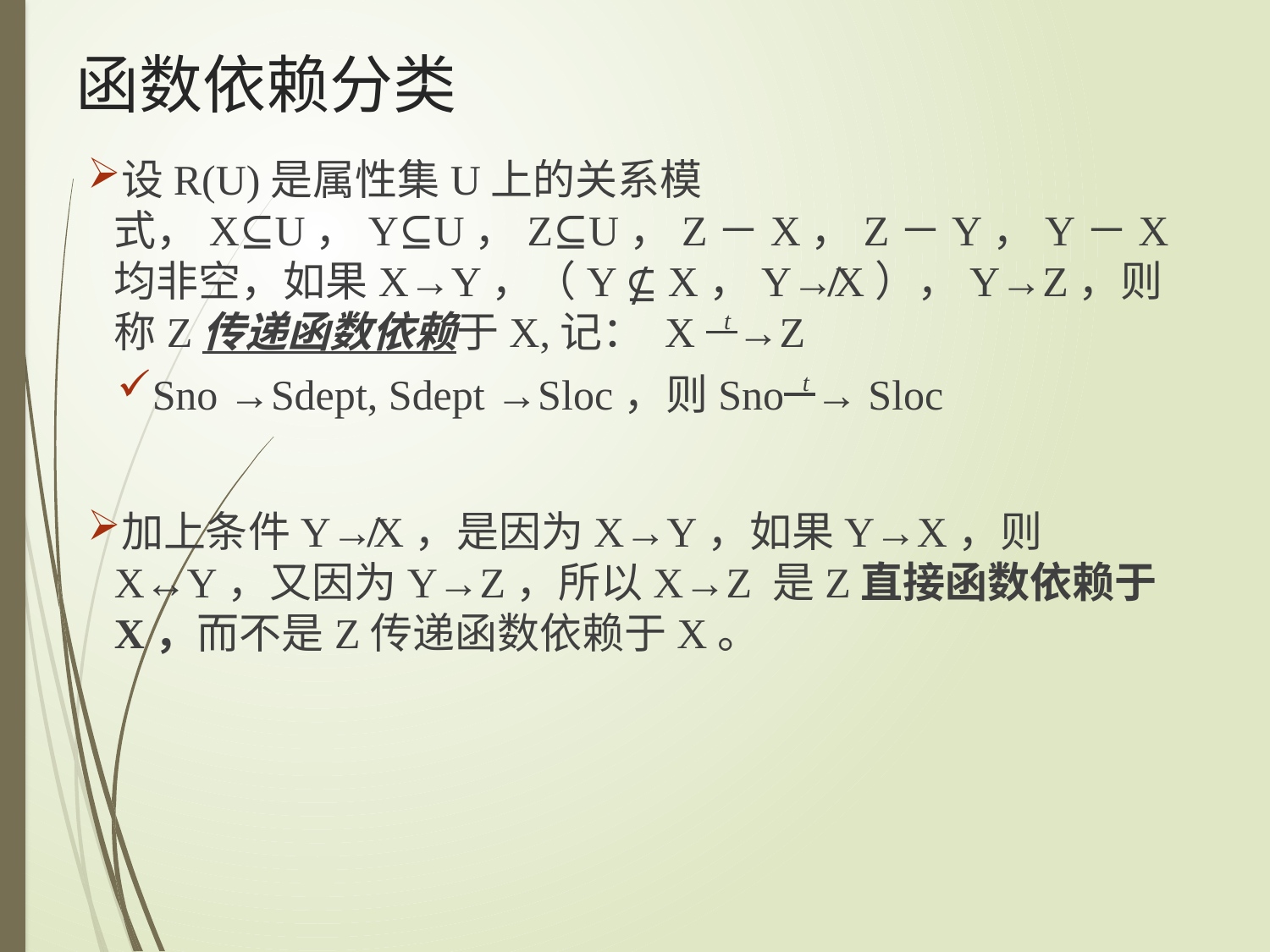

函数依赖分类
设R(U)是属性集U上的关系模式，X⊆U，Y⊆U，Z⊆U，Z－X，Z－Y，Y－X均非空，如果X→Y，（Y ⊈ X，Y↛X），Y→Z，则称Z传递函数依赖于X,记： X    t →Z
Sno →Sdept, Sdept →Sloc，则Sno   t → Sloc

加上条件Y↛X，是因为X→Y，如果Y→X，则X↔Y，又因为Y→Z，所以X→Z 是Z直接函数依赖于X，而不是Z传递函数依赖于X。